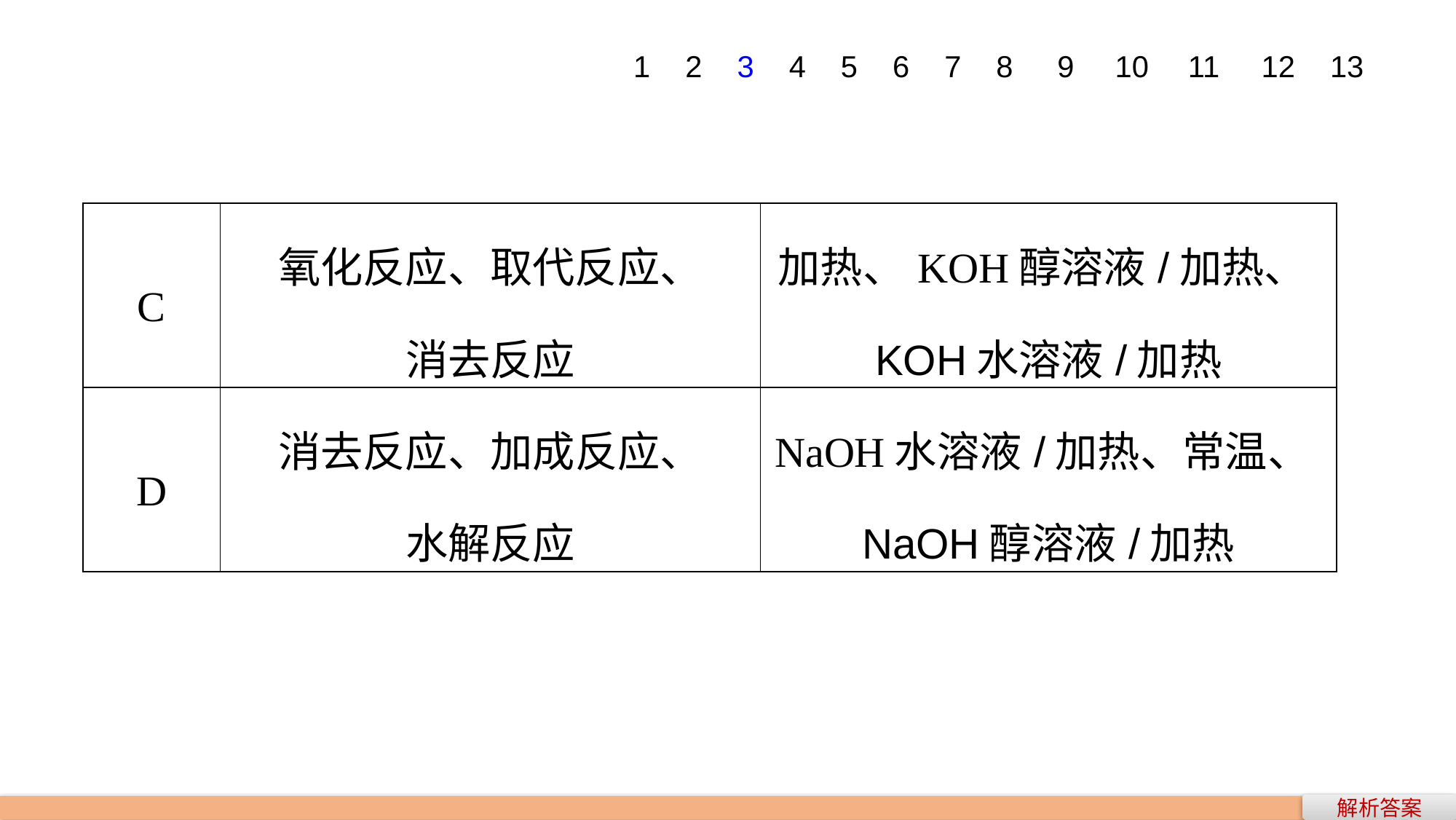

1
2
3
4
5
6
7
8
9
10
11
12
13
| C | 氧化反应、取代反应、 消去反应 | 加热、KOH醇溶液/加热、KOH水溶液/加热 |
| --- | --- | --- |
| D | 消去反应、加成反应、 水解反应 | NaOH水溶液/加热、常温、NaOH醇溶液/加热 |
解析答案